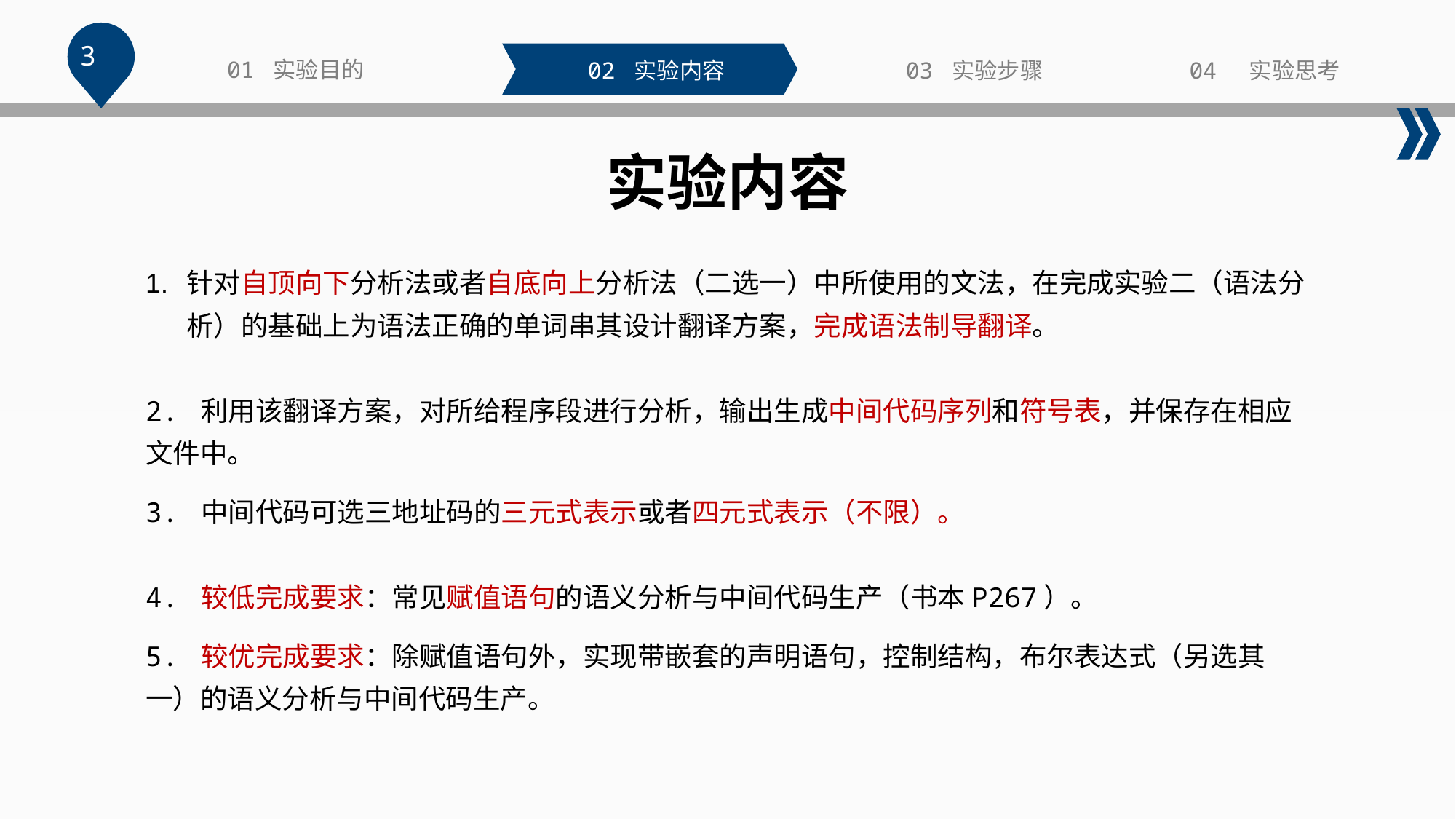

3

01 实验目的
02 实验内容
03 实验步骤
04  实验思考

实验内容
针对自顶向下分析法或者自底向上分析法（二选一）中所使用的文法，在完成实验二（语法分析）的基础上为语法正确的单词串其设计翻译方案，完成语法制导翻译。

2. 利用该翻译方案，对所给程序段进行分析，输出生成中间代码序列和符号表，并保存在相应文件中。

3. 中间代码可选三地址码的三元式表示或者四元式表示（不限）。

4. 较低完成要求：常见赋值语句的语义分析与中间代码生产（书本P267）。

5. 较优完成要求：除赋值语句外，实现带嵌套的声明语句，控制结构，布尔表达式（另选其一）的语义分析与中间代码生产。